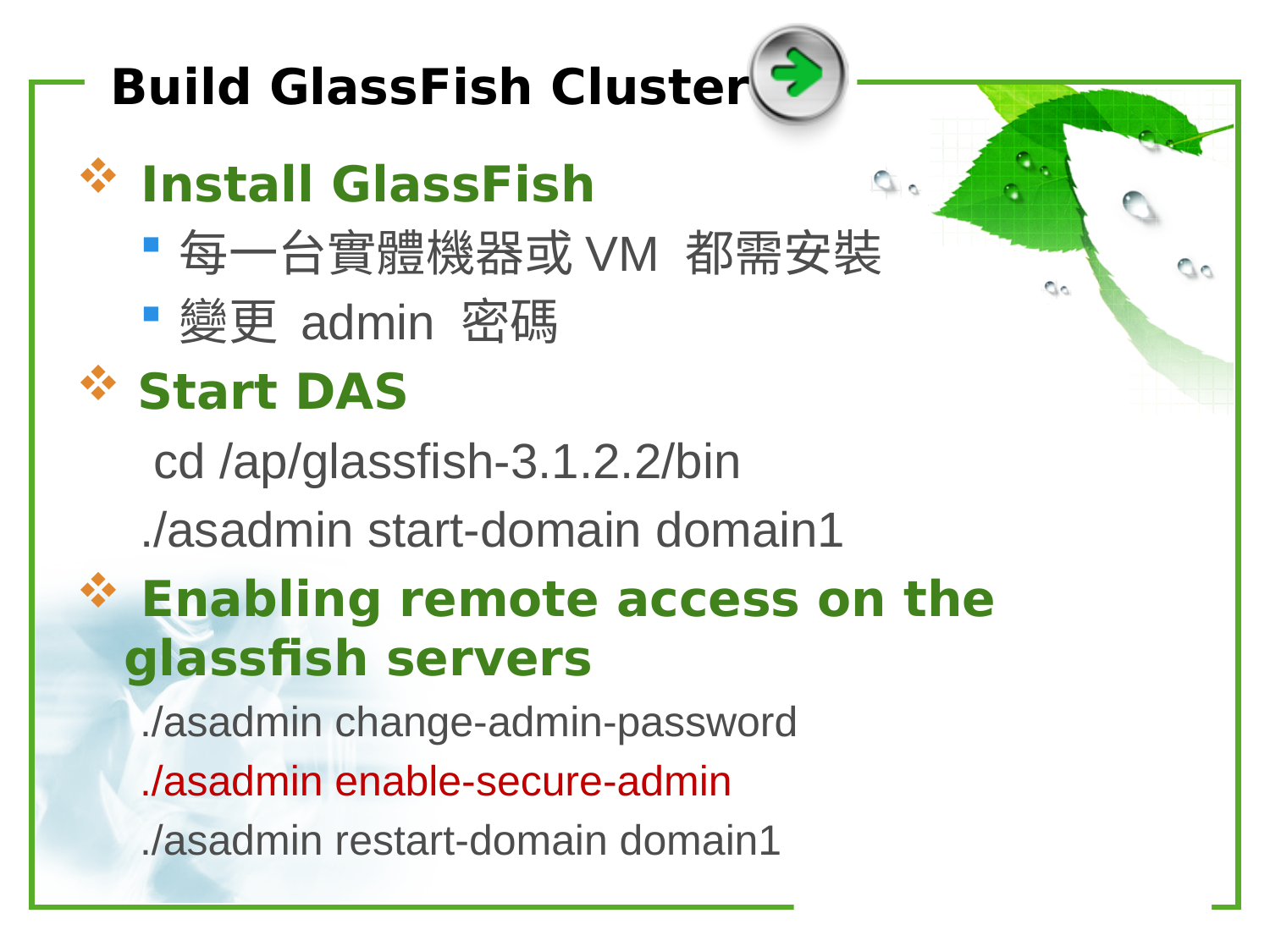

# Build GlassFish Cluster
 Install GlassFish
每一台實體機器或VM 都需安裝
變更 admin 密碼
 Start DAS
 cd /ap/glassfish-3.1.2.2/bin
./asadmin start-domain domain1
 Enabling remote access on the glassfish servers
./asadmin change-admin-password
./asadmin enable-secure-admin
./asadmin restart-domain domain1